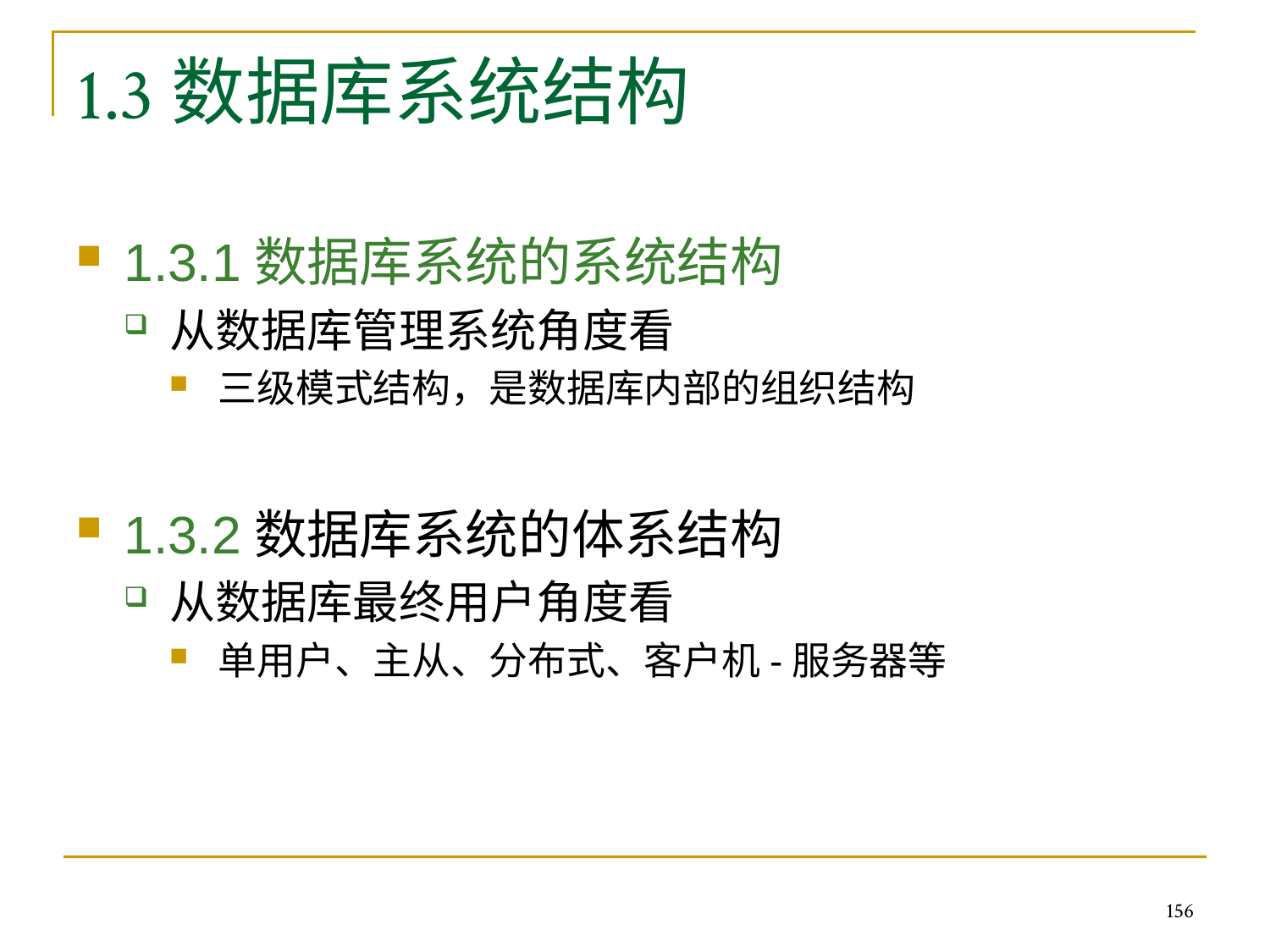

# 1.3数据库系统结构
1.3.1数据库系统的系统结构
从数据库管理系统角度看
三级模式结构，是数据库内部的组织结构

1.3.2数据库系统的体系结构
从数据库最终用户角度看
单用户、主从、分布式、客户机-服务器等

156